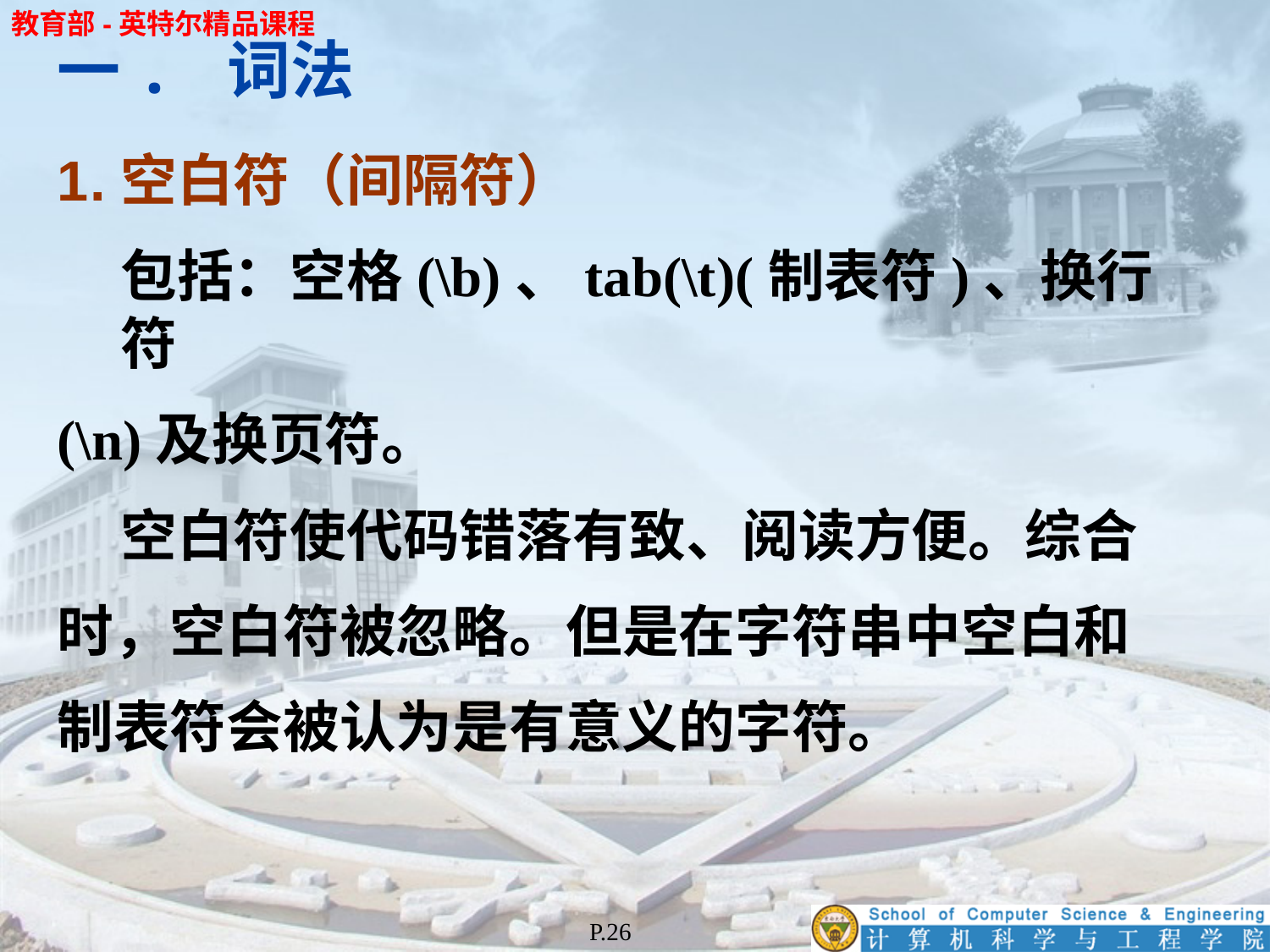

一. 词法
空白符（间隔符）
	包括：空格(\b)、tab(\t)(制表符)、换行符
(\n)及换页符。
	空白符使代码错落有致、阅读方便。综合
时，空白符被忽略。但是在字符串中空白和
制表符会被认为是有意义的字符。
P.26